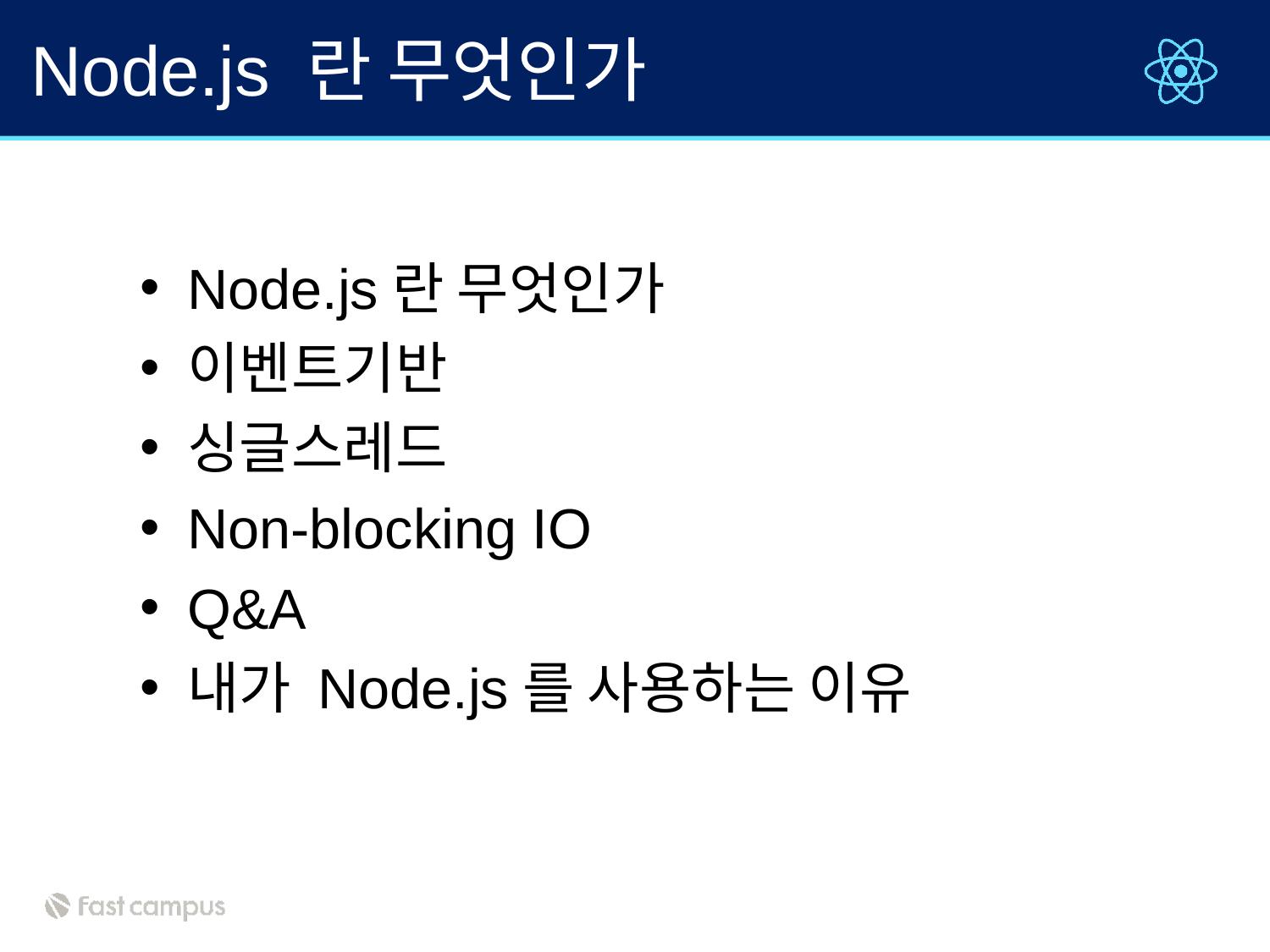

# Node.js 란 무엇인가
Node.js란 무엇인가
이벤트기반
싱글스레드
Non-blocking IO
Q&A
내가 Node.js를 사용하는 이유